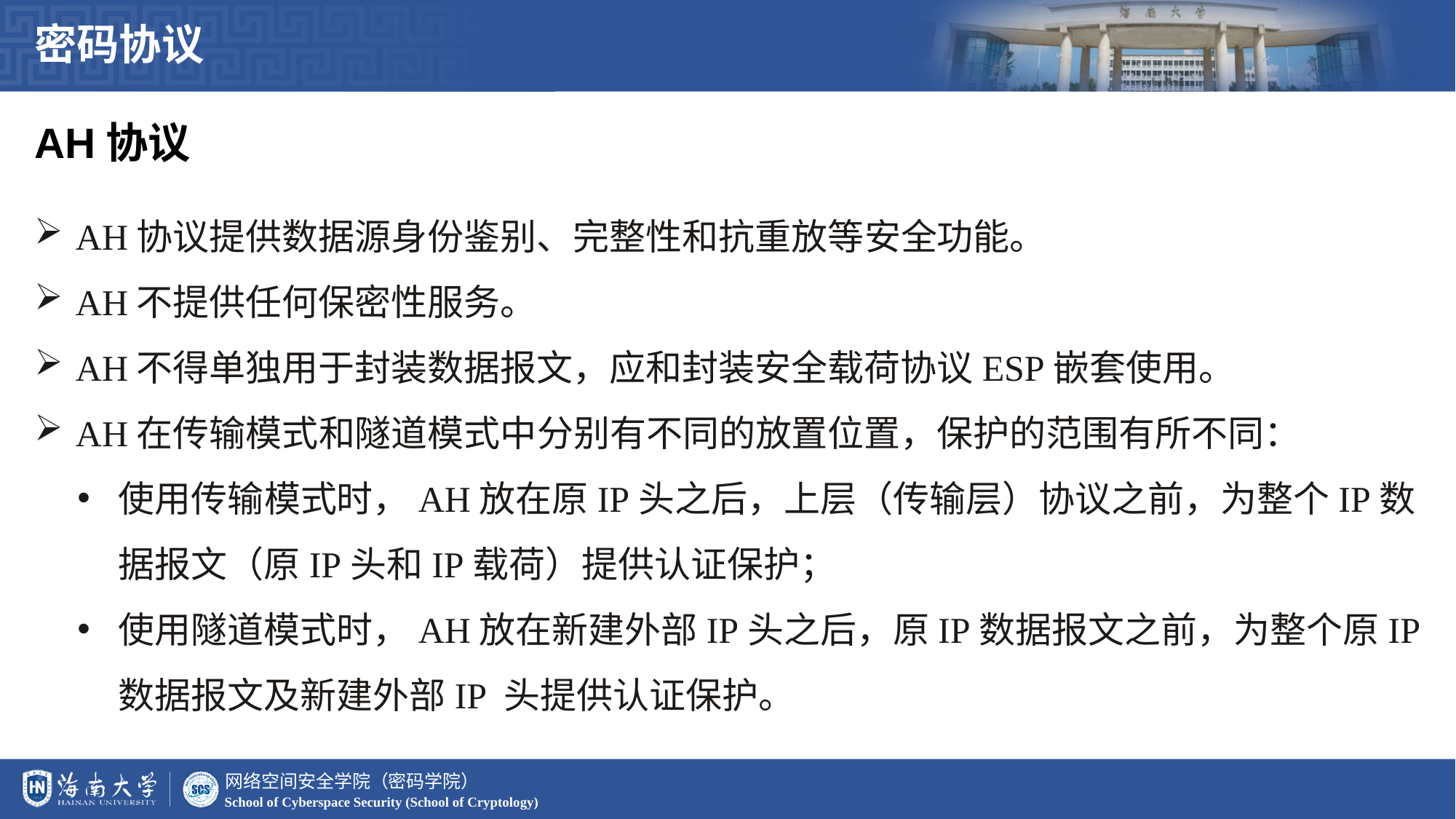

密码协议
AH协议
AH协议提供数据源身份鉴别、完整性和抗重放等安全功能。
AH不提供任何保密性服务。
AH不得单独用于封装数据报文，应和封装安全载荷协议ESP嵌套使用。
AH在传输模式和隧道模式中分别有不同的放置位置，保护的范围有所不同：
使用传输模式时，AH放在原IP头之后，上层（传输层）协议之前，为整个IP数据报文（原IP头和IP载荷）提供认证保护；
使用隧道模式时，AH放在新建外部IP头之后，原IP数据报文之前，为整个原IP数据报文及新建外部IP 头提供认证保护。
85